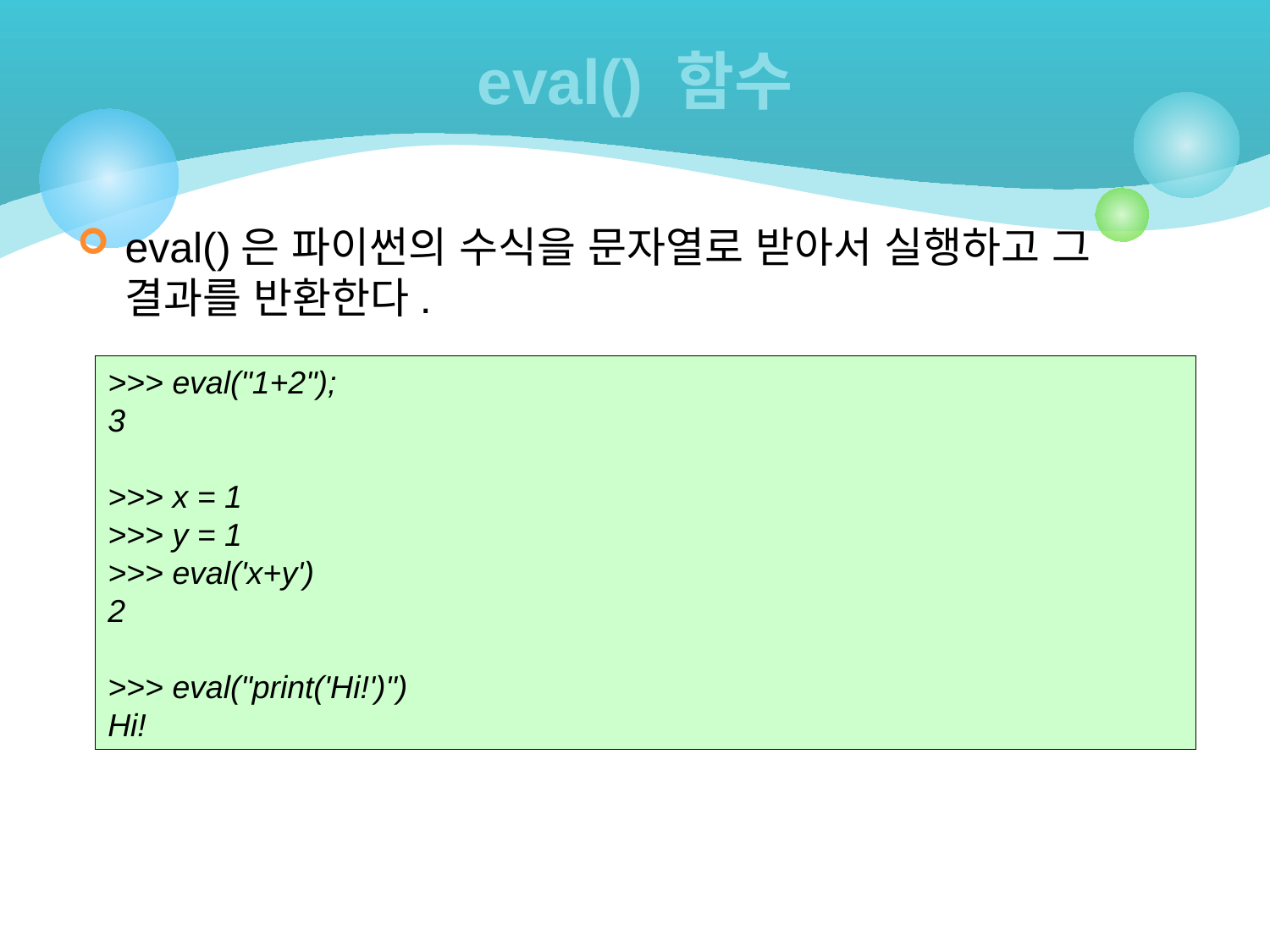

# eval() 함수
eval()은 파이썬의 수식을 문자열로 받아서 실행하고 그 결과를 반환한다.
>>> eval("1+2");
3

>>> x = 1
>>> y = 1
>>> eval('x+y')
2

>>> eval("print('Hi!')")
Hi!